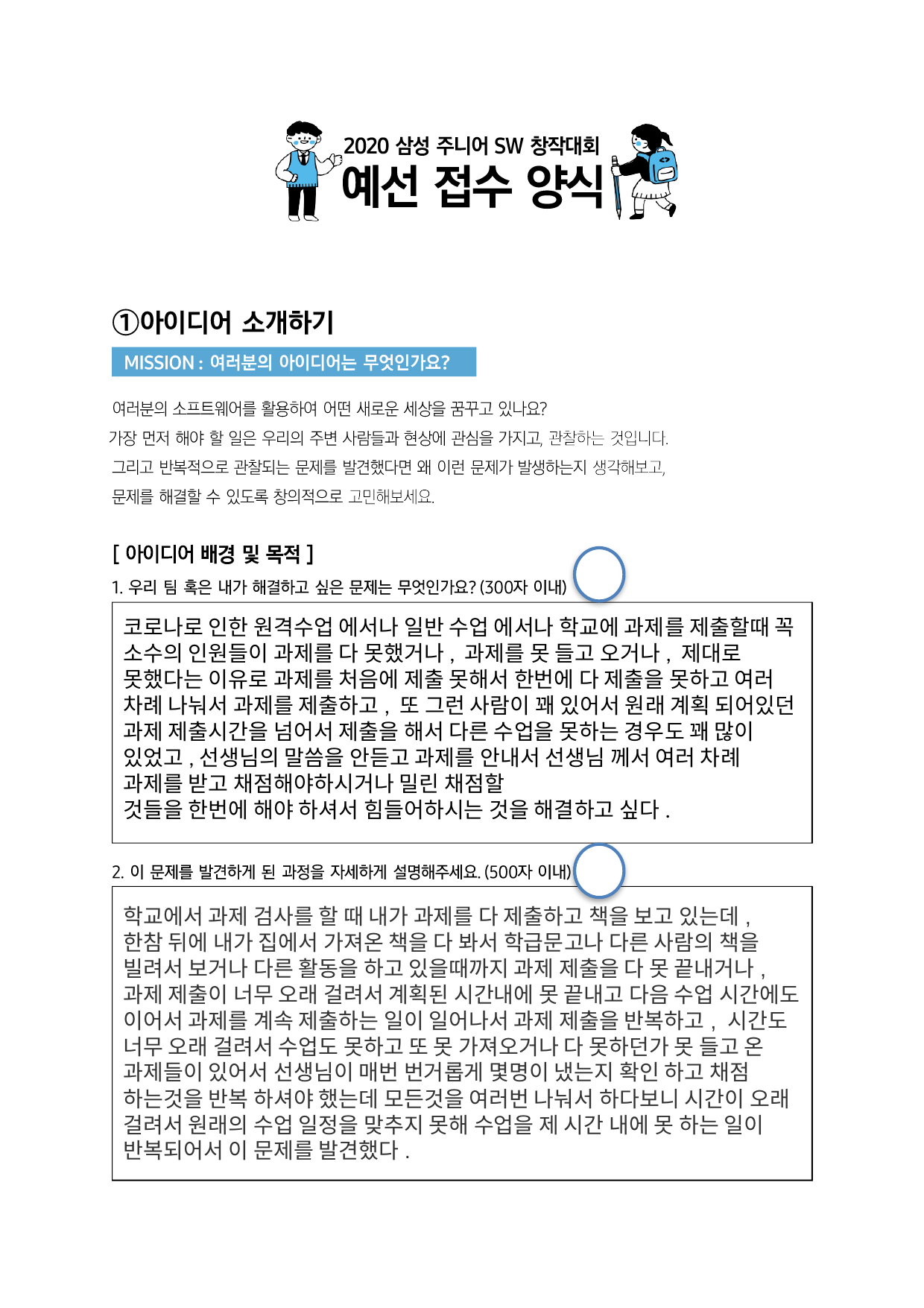

코로나로 인한 원격수업 에서나 일반 수업 에서나 학교에 과제를 제출할때 꼭 소수의 인원들이 과제를 다 못했거나, 과제를 못 들고 오거나, 제대로 못했다는 이유로 과제를 처음에 제출 못해서 한번에 다 제출을 못하고 여러 차례 나눠서 과제를 제출하고, 또 그런 사람이 꽤 있어서 원래 계획 되어있던 과제 제출시간을 넘어서 제출을 해서 다른 수업을 못하는 경우도 꽤 많이 있었고,선생님의 말씀을 안듣고 과제를 안내서 선생님 께서 여러 차례 과제를 받고 채점해야하시거나 밀린 채점할
것들을 한번에 해야 하셔서 힘들어하시는 것을 해결하고 싶다.

학교에서 과제 검사를 할 때 내가 과제를 다 제출하고 책을 보고 있는데, 한참 뒤에 내가 집에서 가져온 책을 다 봐서 학급문고나 다른 사람의 책을 빌려서 보거나 다른 활동을 하고 있을때까지 과제 제출을 다 못 끝내거나, 과제 제출이 너무 오래 걸려서 계획된 시간내에 못 끝내고 다음 수업 시간에도 이어서 과제를 계속 제출하는 일이 일어나서 과제 제출을 반복하고, 시간도 너무 오래 걸려서 수업도 못하고 또 못 가져오거나 다 못하던가 못 들고 온 과제들이 있어서 선생님이 매번 번거롭게 몇명이 냈는지 확인 하고 채점 하는것을 반복 하셔야 했는데 모든것을 여러번 나눠서 하다보니 시간이 오래 걸려서 원래의 수업 일정을 맞추지 못해 수업을 제 시간 내에 못 하는 일이 반복되어서 이 문제를 발견했다.